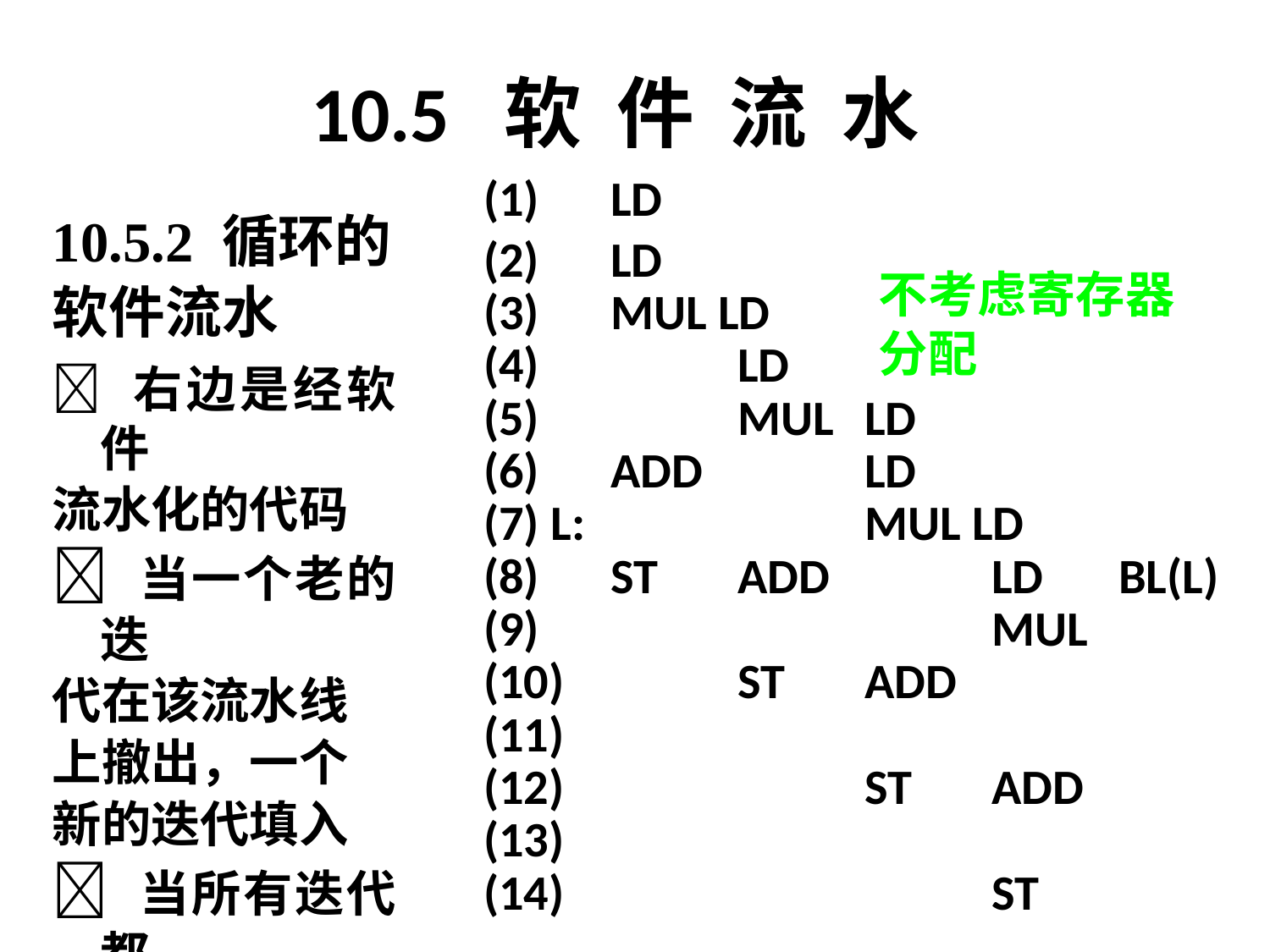

# 10.5  软  件  流  水
				(1)	LD
				(2)	LD
				(3)	MUL LD
				(4)		LD
				(5)		MUL	LD
				(6)	ADD		LD
				(7) L:			MUL LD
				(8)	ST	ADD 		LD	BL(L)
				(9)				MUL
				(10)		ST	ADD
				(11)
				(12)			ST	ADD
				(13)
				(14)				ST
10.5.2 循环的
软件流水
• 右边是经软件
流水化的代码
• 当一个老的迭
代在该流水线
上撤出，一个
新的迭代填入
• 当所有迭代都
填完，该流水
线排空
不考虑寄存器
分配